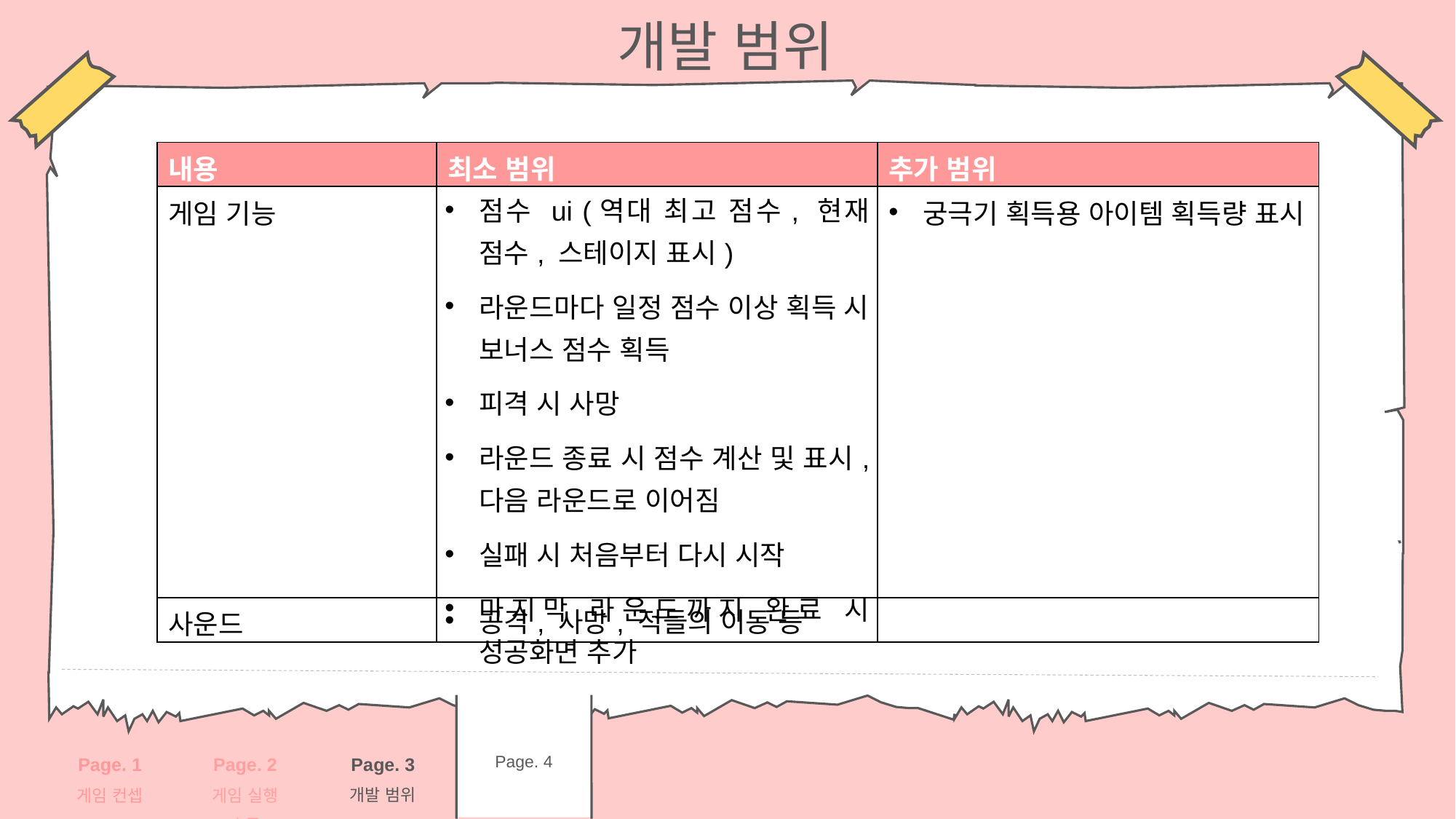

개발 범위

| 내용 | 최소 범위 | 추가 범위 |
| --- | --- | --- |
| 게임 기능 | 점수 ui (역대 최고 점수, 현재 점수, 스테이지 표시) 라운드마다 일정 점수 이상 획득 시 보너스 점수 획득 피격 시 사망 라운드 종료 시 점수 계산 및 표시, 다음 라운드로 이어짐 실패 시 처음부터 다시 시작 마지막 라운드까지 완료 시 성공화면 추가 | 궁극기 획득용 아이템 획득량 표시 |
| 사운드 | 공격, 사망, 적들의 이동 등 |  |
Page. 4

Page. 3
개발 범위
Page. 1
게임 컨셉
Page. 2
게임 실행 흐름